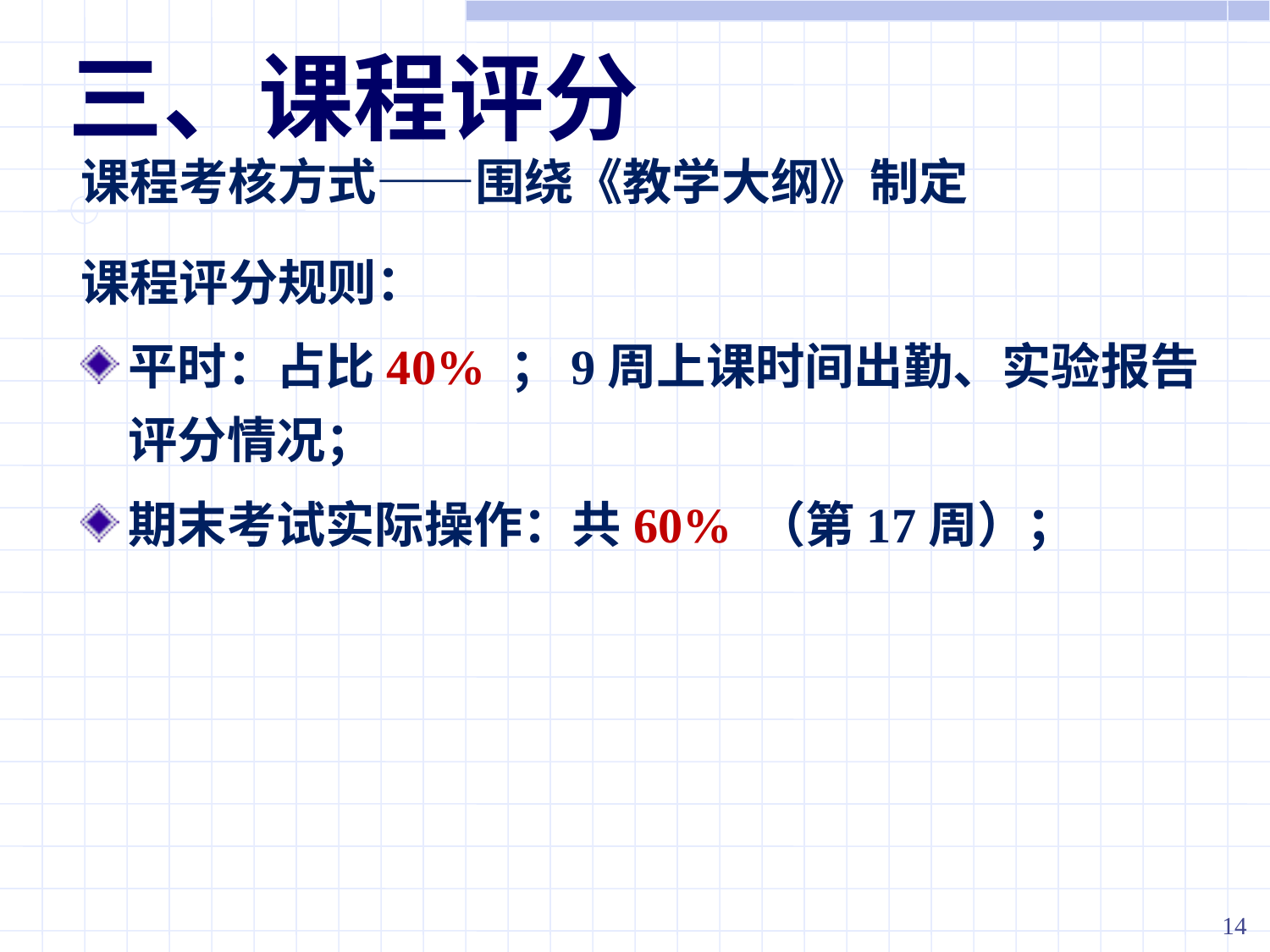

# 三、课程评分
课程考核方式——围绕《教学大纲》制定
课程评分规则：
平时：占比40% ；9周上课时间出勤、实验报告评分情况；
期末考试实际操作：共60% （第17周）；
14